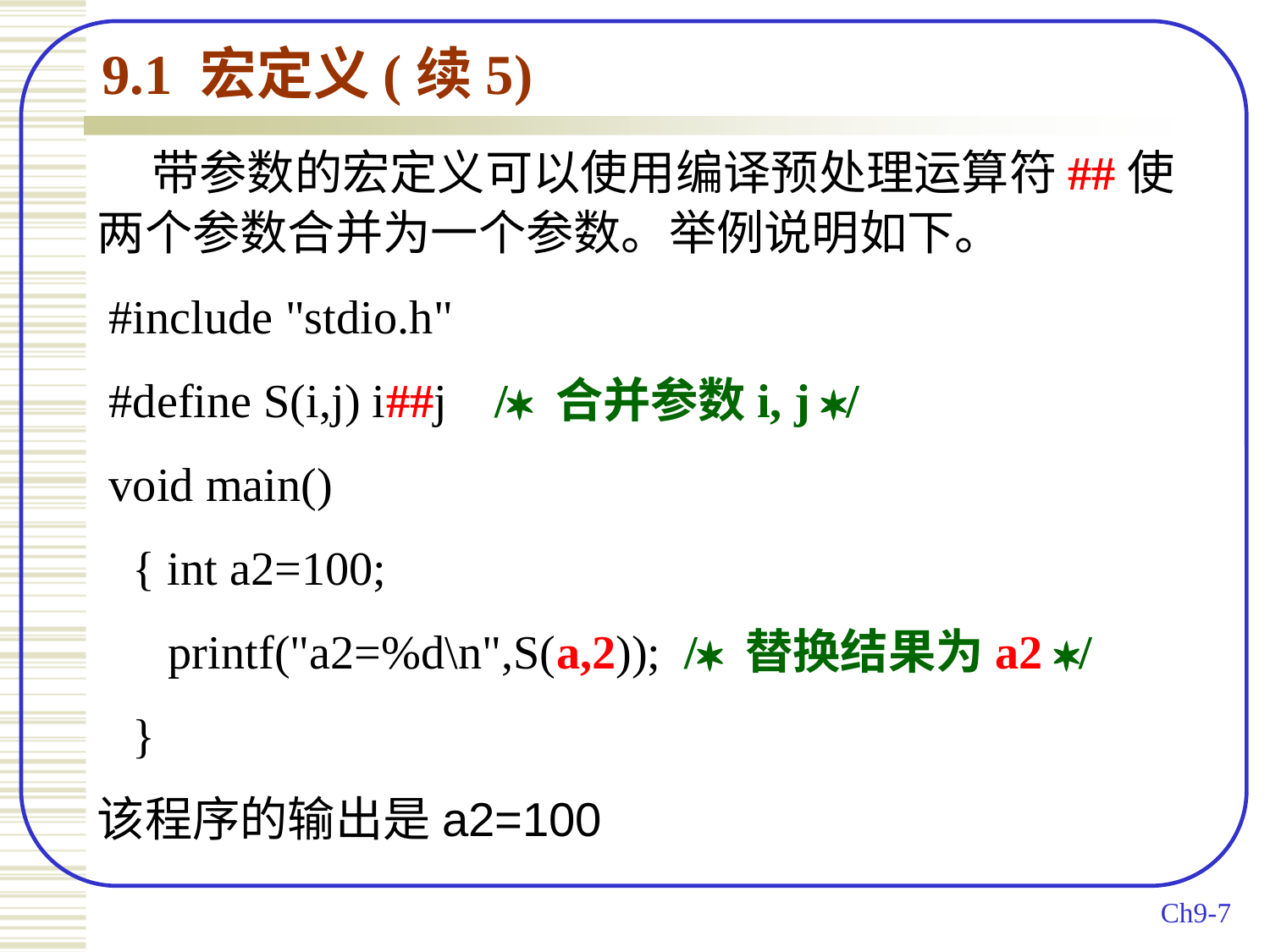

9.1 宏定义(续5)
    带参数的宏定义可以使用编译预处理运算符##使两个参数合并为一个参数。举例说明如下。
 #include "stdio.h"
 #define S(i,j) i##j    /∗ 合并参数i, j ∗/
 void main()
   { int a2=100;
      printf("a2=%d\n",S(a,2));  /∗ 替换结果为a2 ∗/
   }
该程序的输出是a2=100